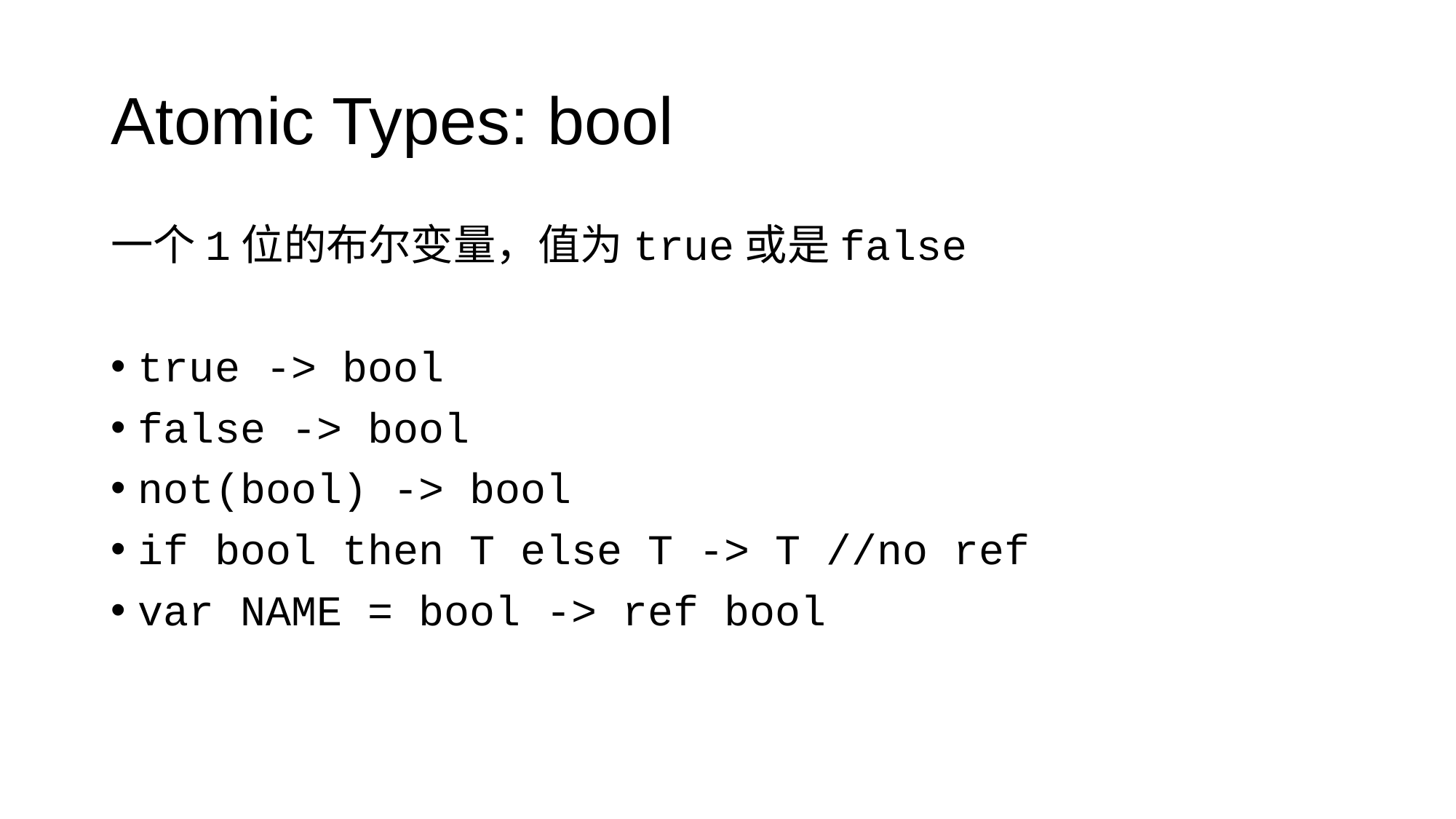

# Atomic Types: bool
一个1位的布尔变量，值为true或是false

true -> bool
false -> bool
not(bool) -> bool
if bool then T else T -> T //no ref
var NAME = bool -> ref bool